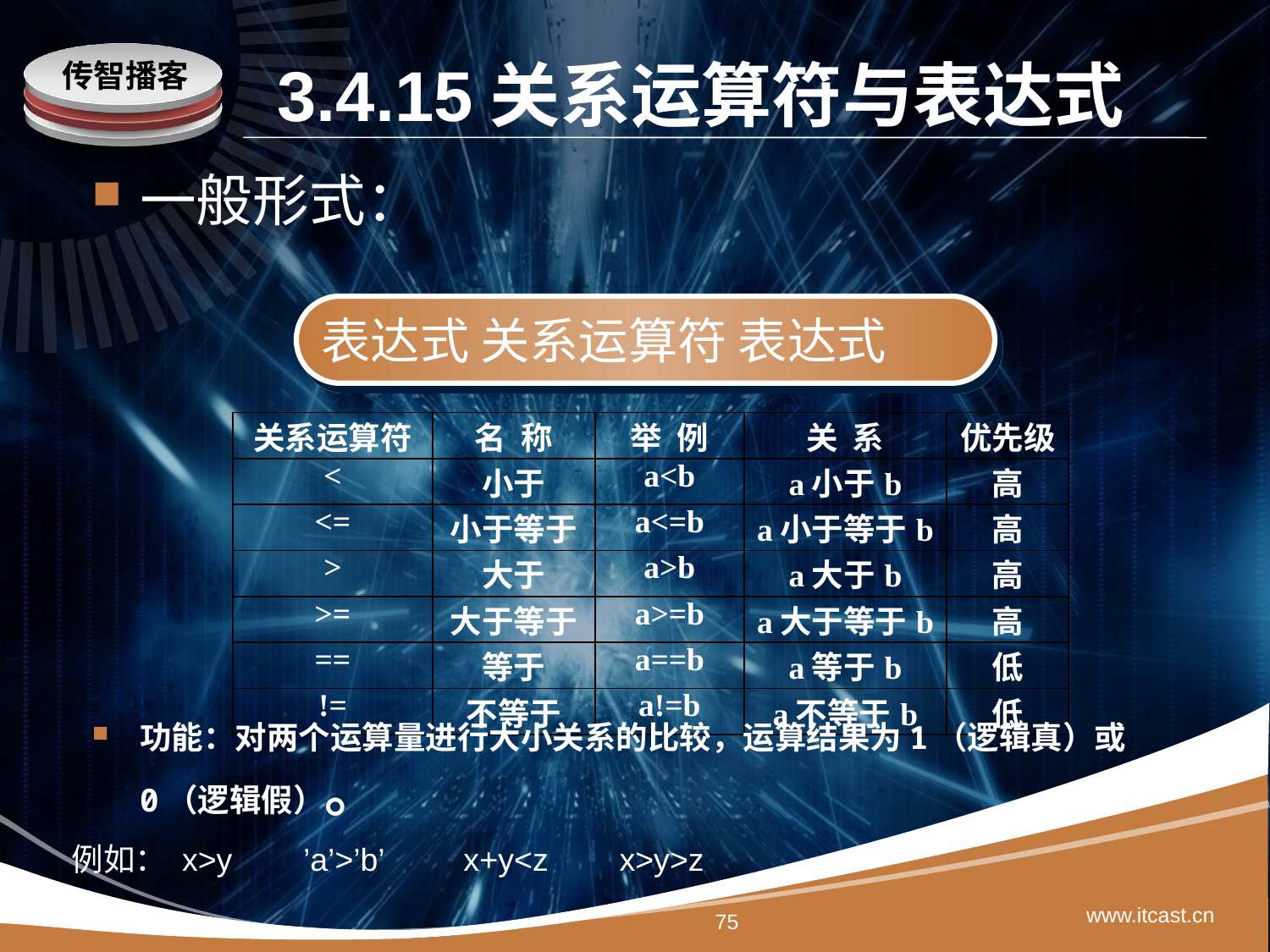

# 3.4.15关系运算符与表达式
一般形式：

功能：对两个运算量进行大小关系的比较，运算结果为1（逻辑真）或0（逻辑假）。

表达式 关系运算符 表达式
| 关系运算符 | 名 称 | 举 例 | 关 系 | 优先级 |
| --- | --- | --- | --- | --- |
| < | 小于 | a<b | a小于b | 高 |
| <= | 小于等于 | a<=b | a小于等于b | 高 |
| > | 大于 | a>b | a大于b | 高 |
| >= | 大于等于 | a>=b | a大于等于b | 高 |
| == | 等于 | a==b | a等于b | 低 |
| != | 不等于 | a!=b | a不等于b | 低 |
例如： x>y        ’a’>’b’         x+y<z        x>y>z
www.itcast.cn
75